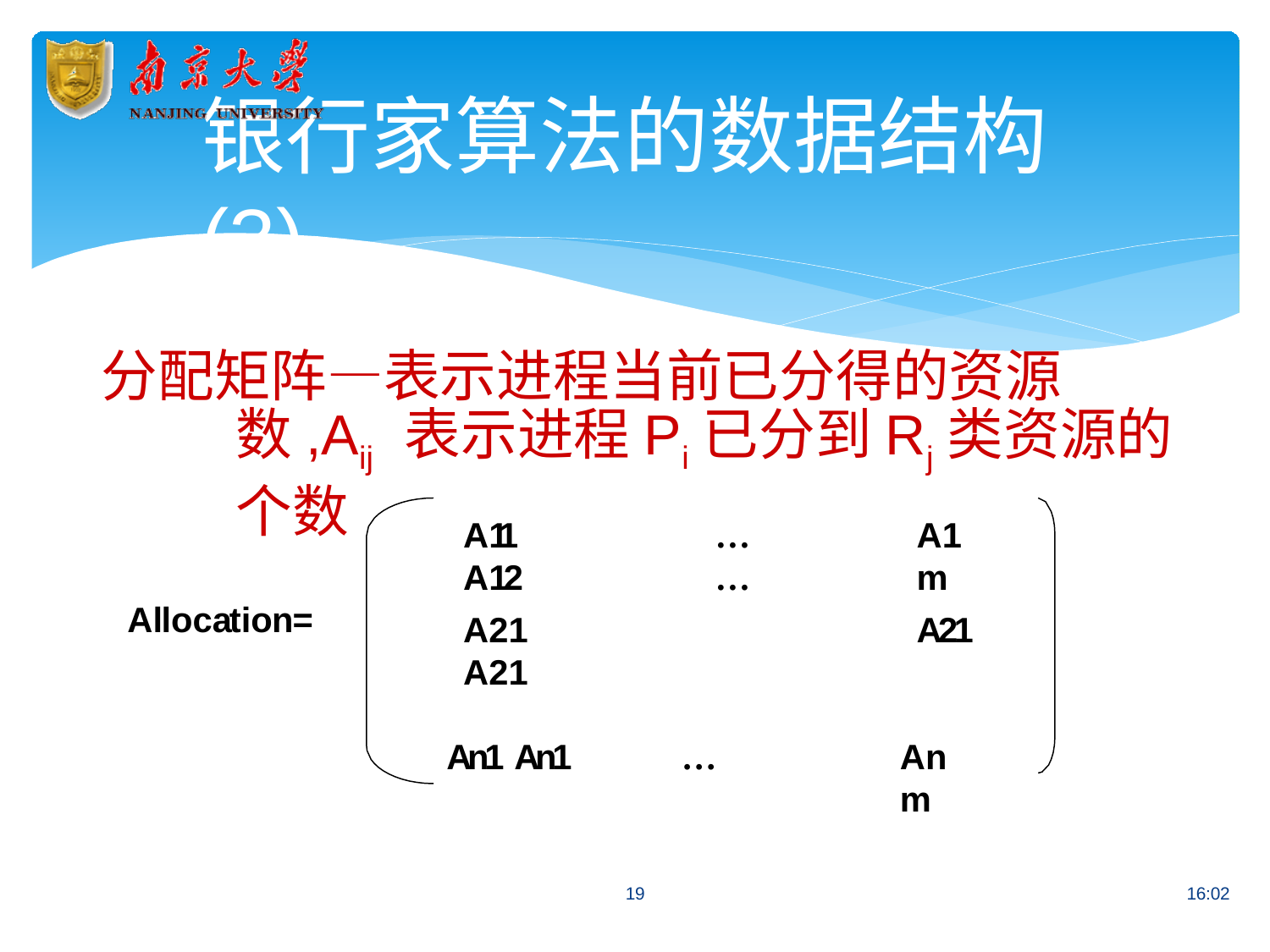

# 银行家算法的数据结构(3)
分配矩阵—表示进程当前已分得的资源数,Aij  表示进程Pi已分到Rj类资源的个数

A11	A12
A21	A21
A1m
A21
…
…
Allocation=
An1 An1
Anm
…
19
16:02